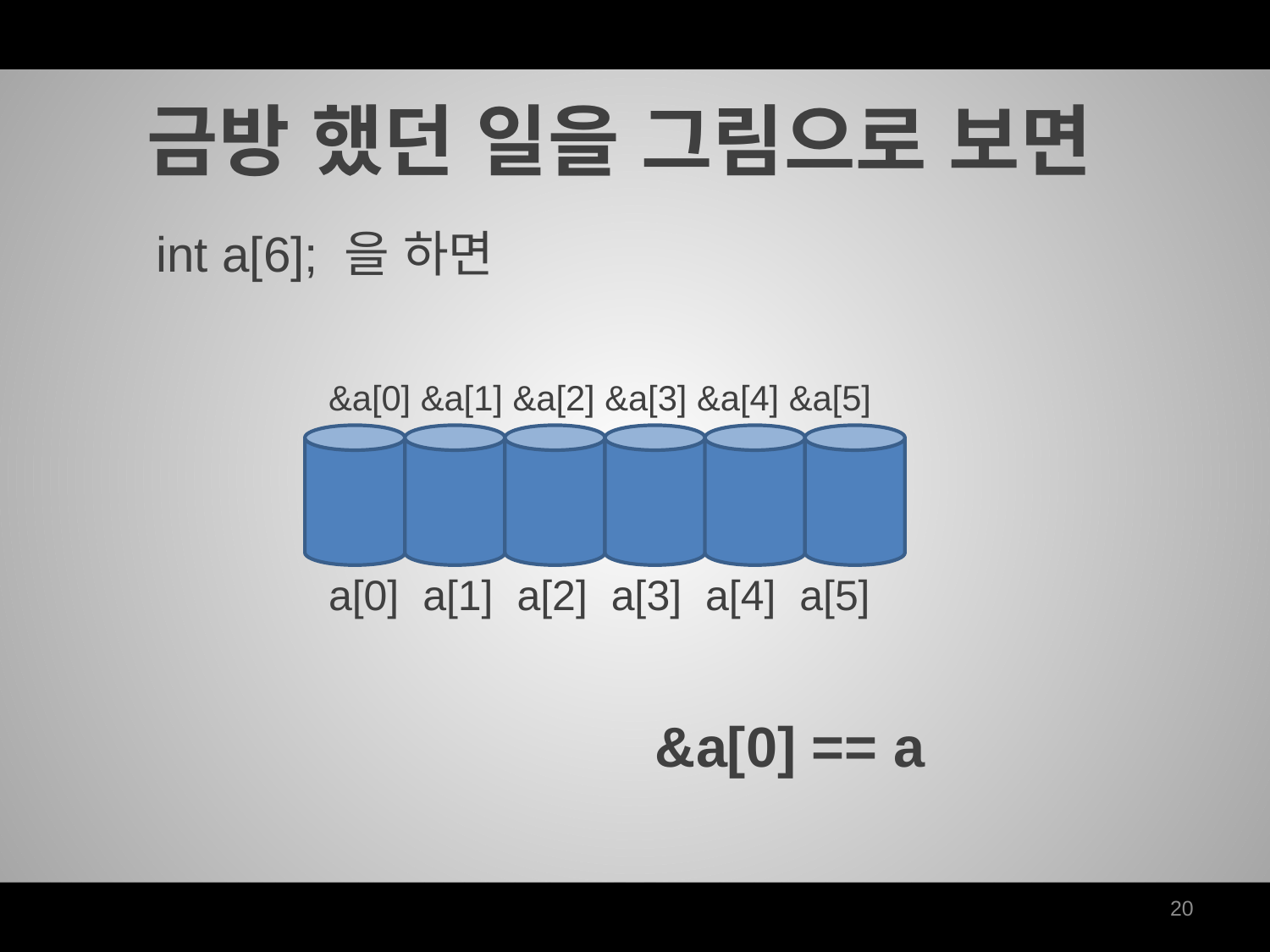

금방 했던 일을 그림으로 보면
int a[6]; 을 하면
&a[0] &a[1] &a[2] &a[3] &a[4] &a[5]

a[0]  a[1]  a[2]  a[3]  a[4]  a[5]
&a[0] == a
20